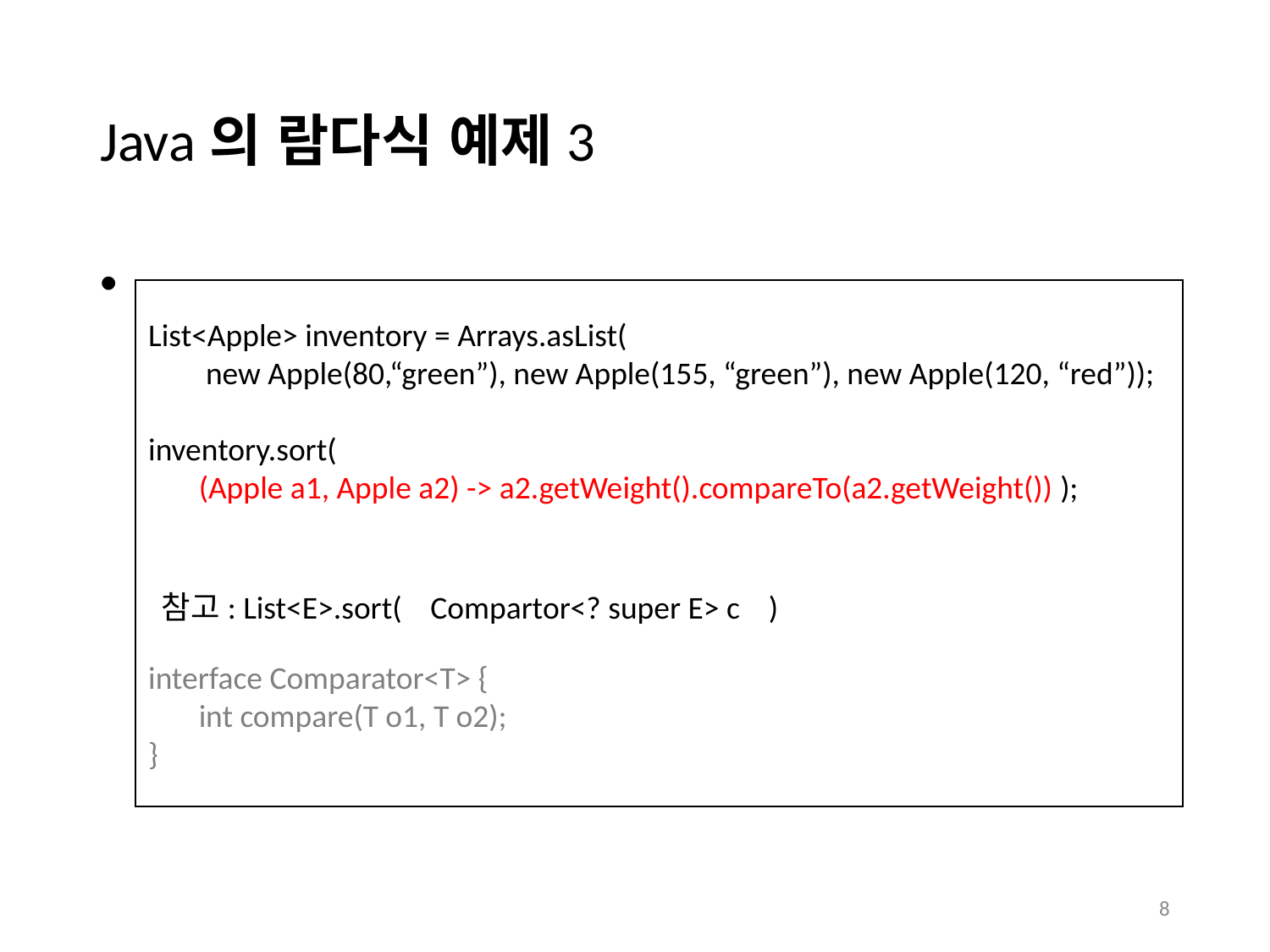

# Java의 람다식 예제3

List<Apple> inventory = Arrays.asList(
        new Apple(80,“green”), new Apple(155, “green”), new Apple(120, “red”));

inventory.sort(
       (Apple a1, Apple a2) -> a2.getWeight().compareTo(a2.getWeight()) );

interface Comparator<T> {
       int compare(T o1, T o2);
}
참고: List<E>.sort(    Compartor<? super E> c    )
8